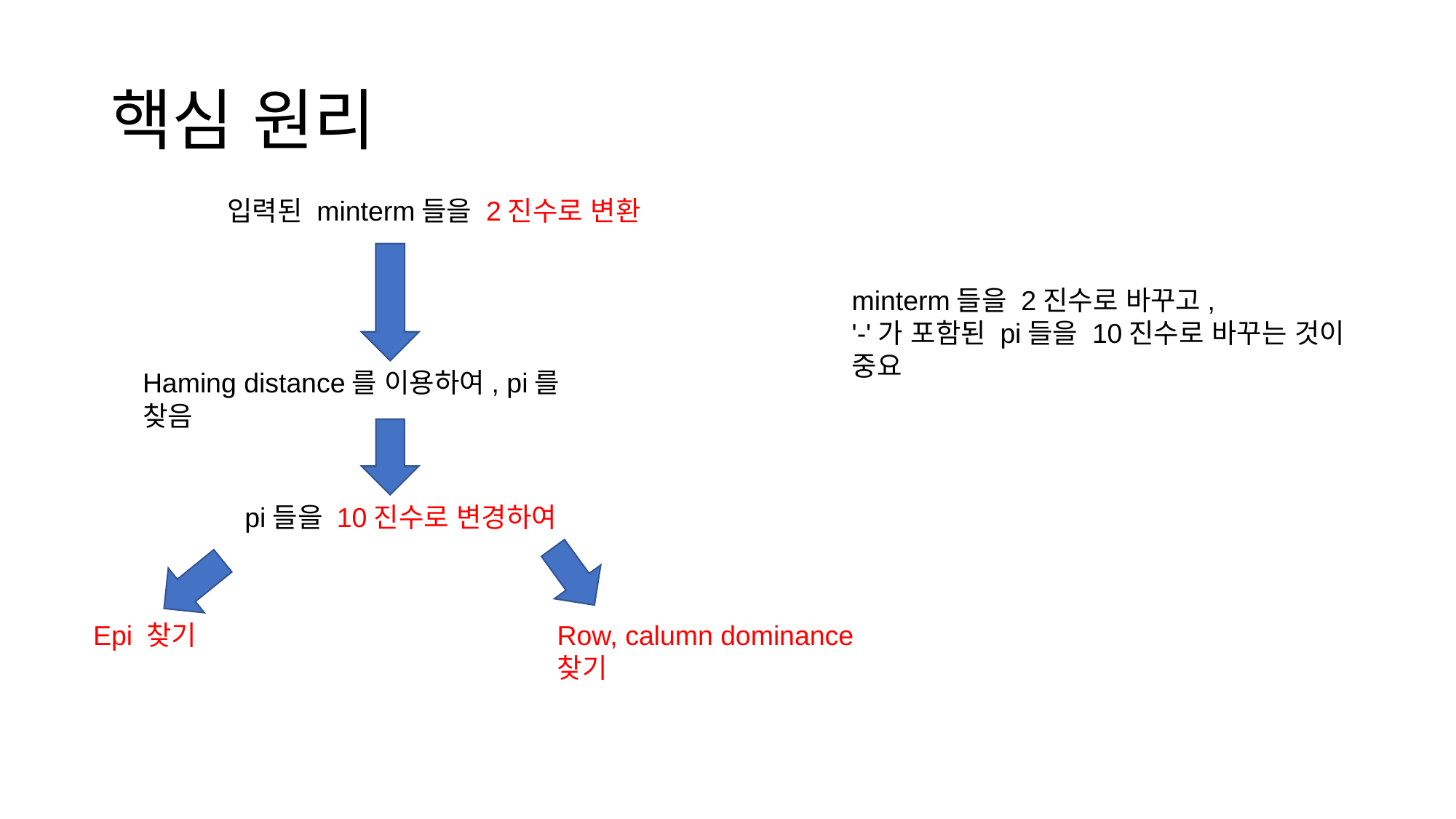

# 핵심 원리
입력된 minterm들을 2진수로 변환

minterm들을 2진수로 바꾸고,
'-'가 포함된 pi들을 10진수로 바꾸는 것이 중요
Haming distance를 이용하여, pi를 찾음

pi들을 10진수로 변경하여

Row, calumn dominance찾기
Epi 찾기